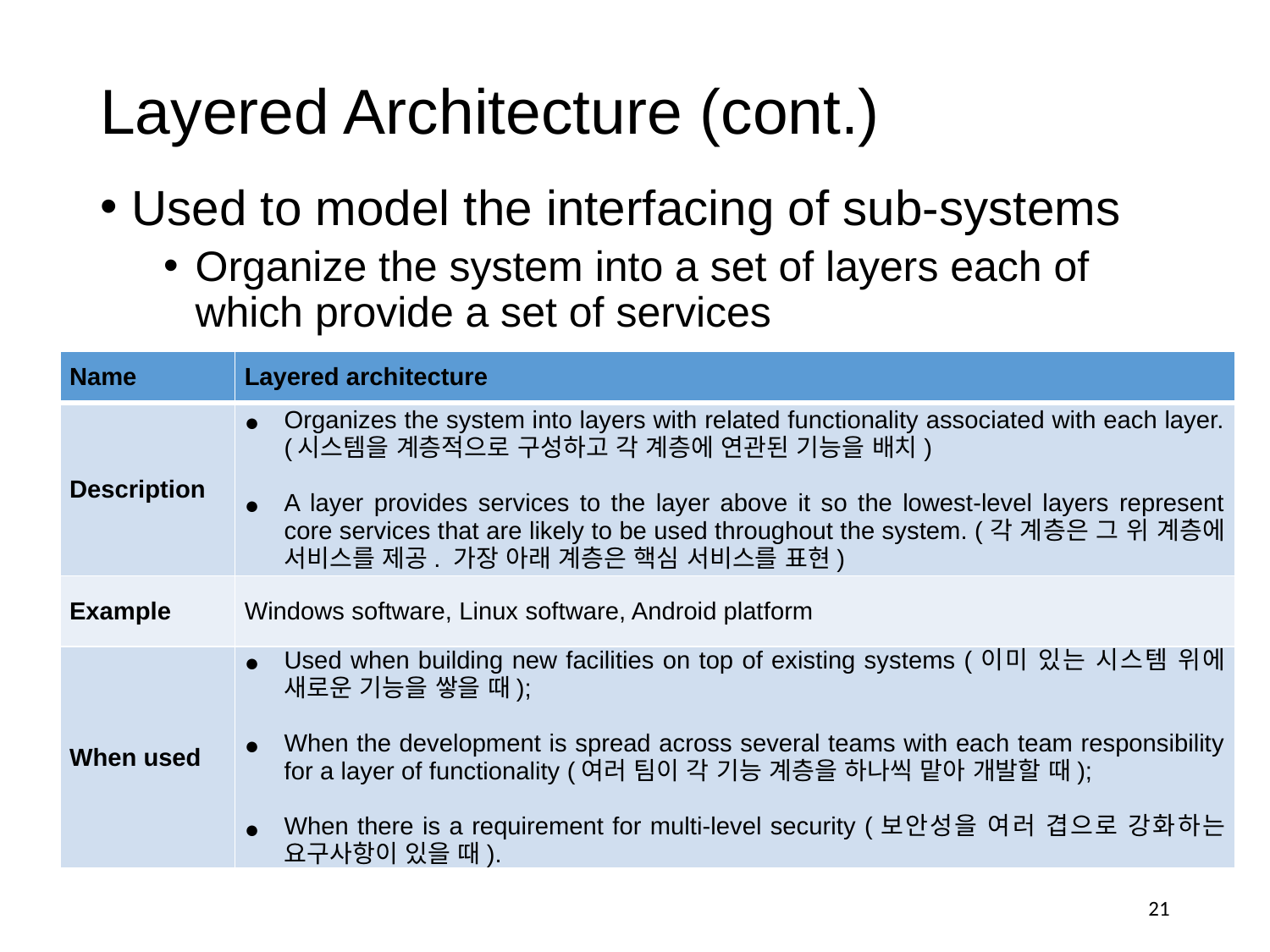

# Layered Architecture (cont.)
Used to model the interfacing of sub-systems
Organize the system into a set of layers each of which provide a set of services
| Name | Layered architecture |
| --- | --- |
| Description | Organizes the system into layers with related functionality associated with each layer. (시스템을 계층적으로 구성하고 각 계층에 연관된 기능을 배치) A layer provides services to the layer above it so the lowest-level layers represent core services that are likely to be used throughout the system. (각 계층은 그 위 계층에 서비스를 제공. 가장 아래 계층은 핵심 서비스를 표현) |
| Example | Windows software, Linux software, Android platform |
| When used | Used when building new facilities on top of existing systems (이미 있는 시스템 위에 새로운 기능을 쌓을 때); When the development is spread across several teams with each team responsibility for a layer of functionality (여러 팀이 각 기능 계층을 하나씩 맡아 개발할 때); When there is a requirement for multi-level security (보안성을 여러 겹으로 강화하는 요구사항이 있을 때). |
21